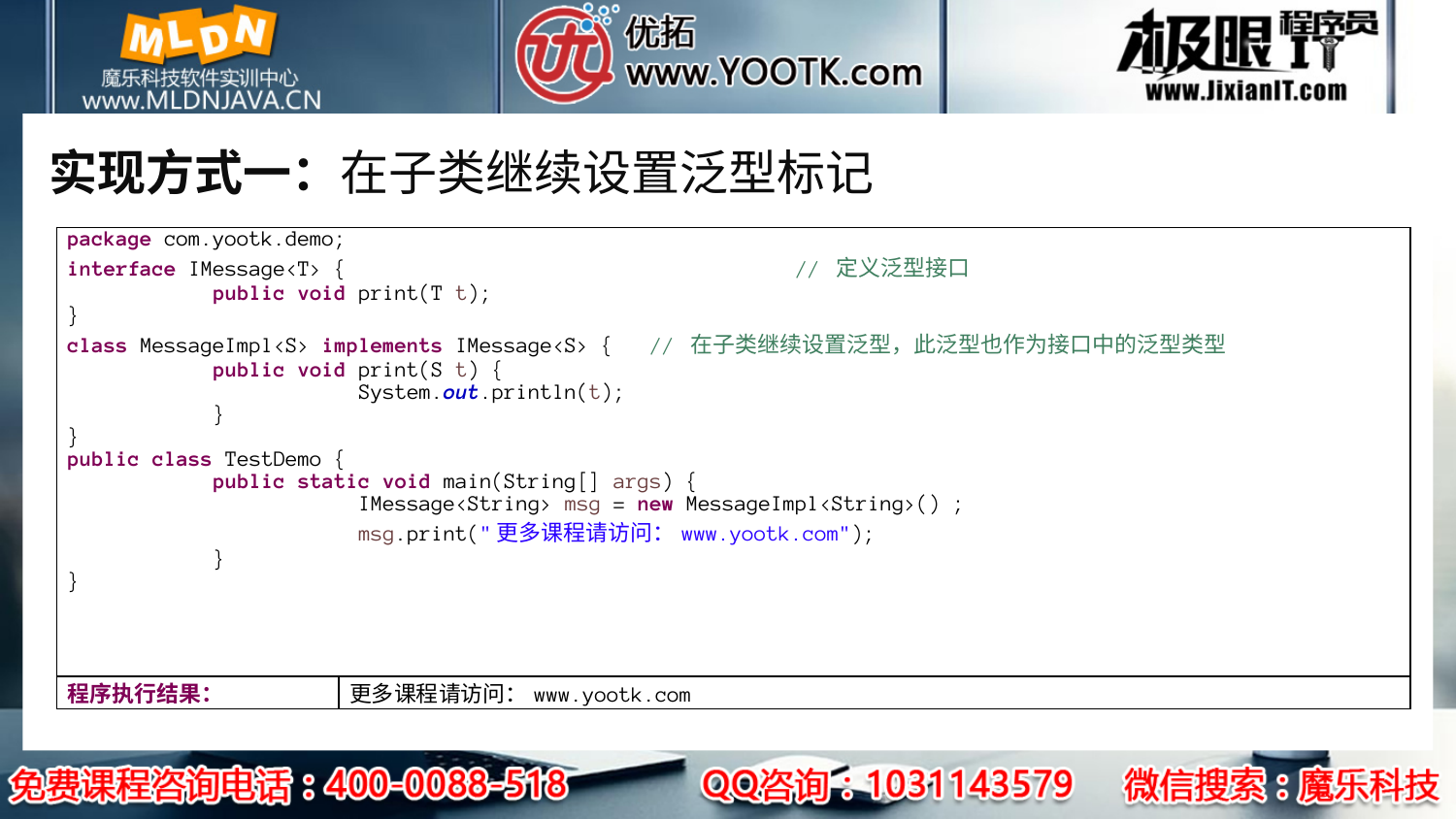

# 实现方式一：在子类继续设置泛型标记
| package com.yootk.demo; interface IMessage<T> { // 定义泛型接口 public void print(T t); } class MessageImpl<S> implements IMessage<S> { // 在子类继续设置泛型，此泛型也作为接口中的泛型类型 public void print(S t) { System.out.println(t); } } public class TestDemo { public static void main(String[] args) { IMessage<String> msg = new MessageImpl<String>() ; msg.print("更多课程请访问：www.yootk.com"); } } |  |
| --- | --- |
| 程序执行结果： | 更多课程请访问：www.yootk.com |